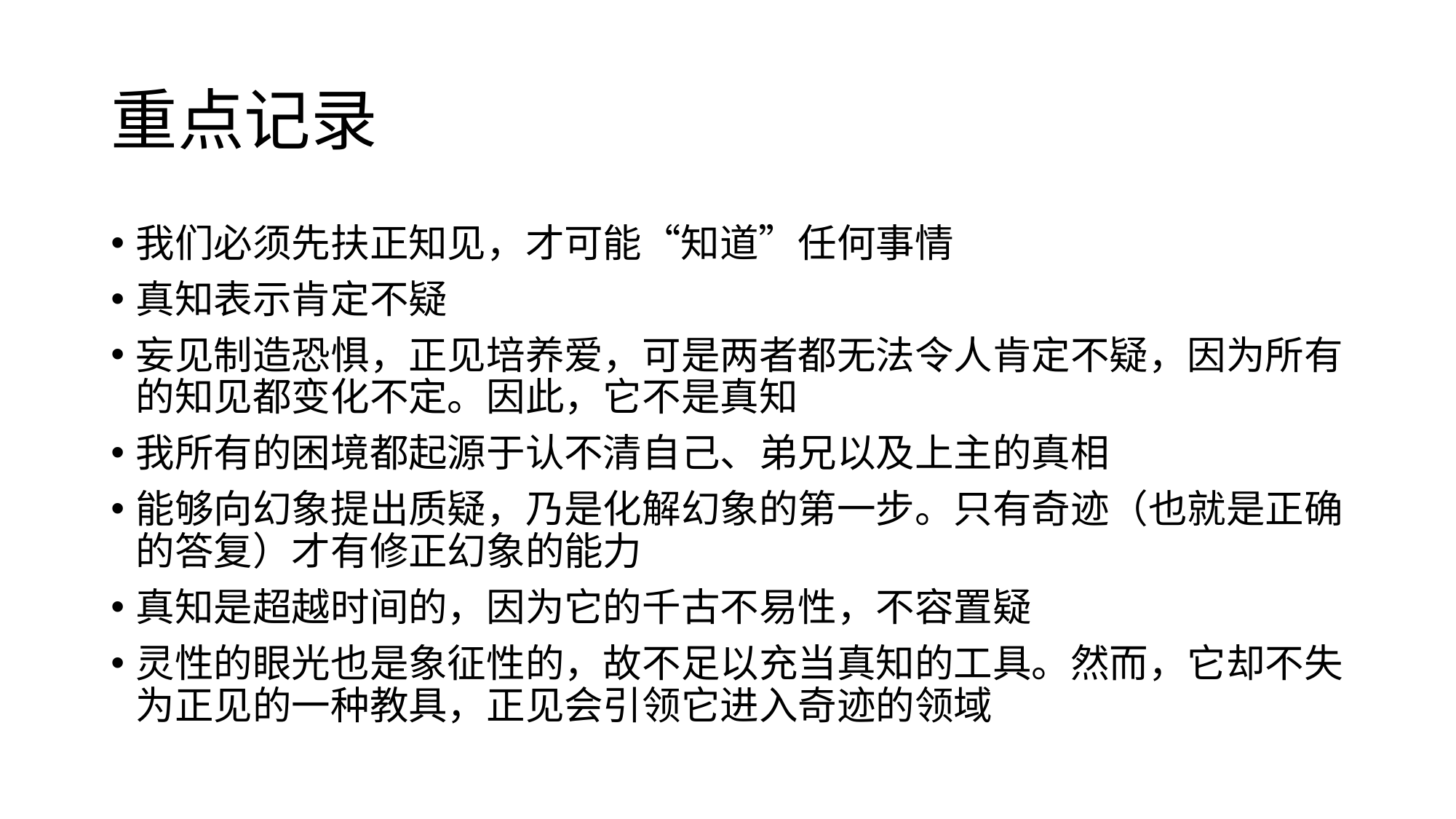

# 重点记录
我们必须先扶正知见，才可能“知道”任何事情
真知表示肯定不疑
妄见制造恐惧，正见培养爱，可是两者都无法令人肯定不疑，因为所有的知见都变化不定。因此，它不是真知
我所有的困境都起源于认不清自己、弟兄以及上主的真相
能够向幻象提出质疑，乃是化解幻象的第一步。只有奇迹（也就是正确的答复）才有修正幻象的能力
真知是超越时间的，因为它的千古不易性，不容置疑
灵性的眼光也是象征性的，故不足以充当真知的工具。然而，它却不失为正见的一种教具，正见会引领它进入奇迹的领域